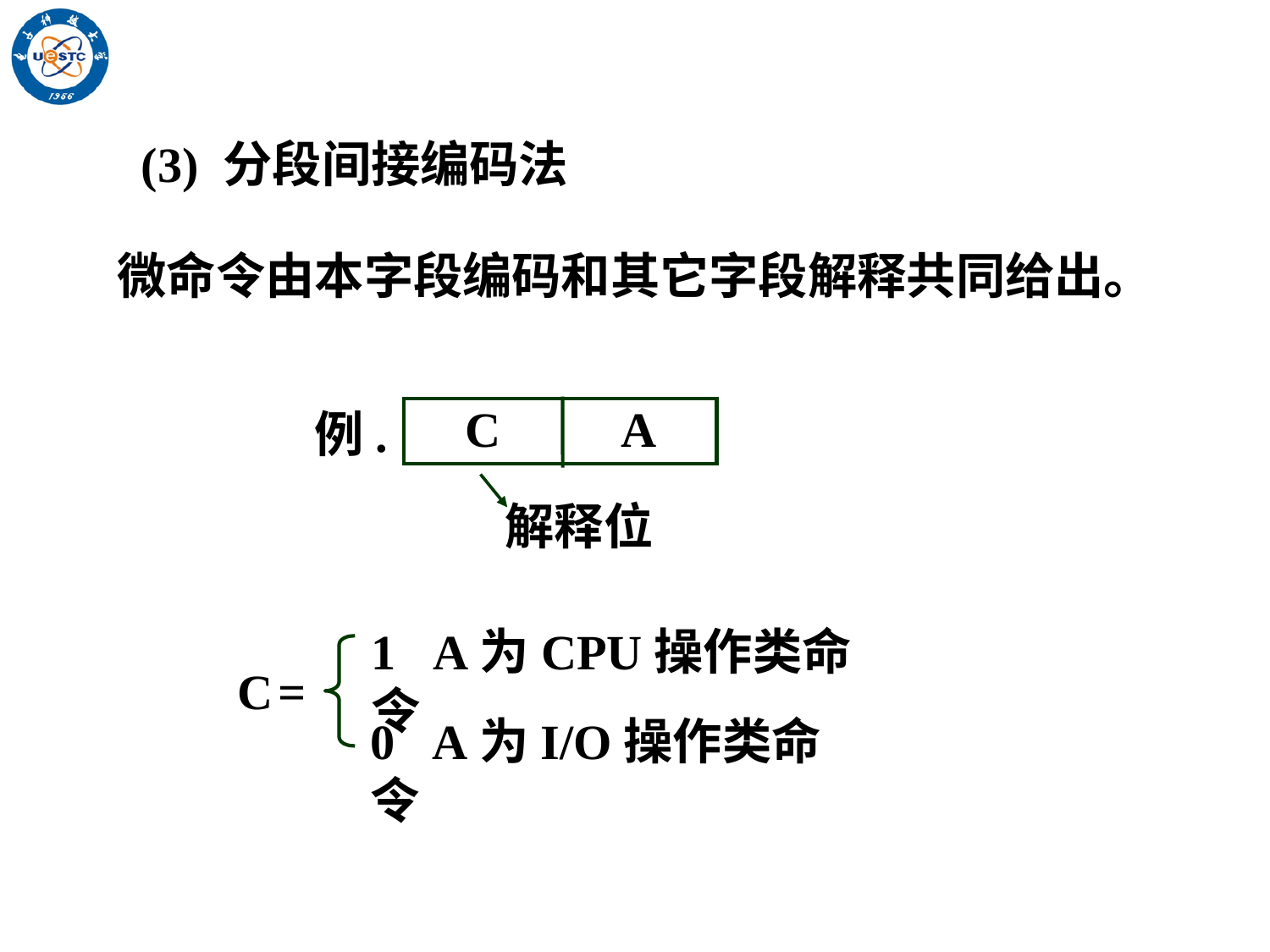

(3) 分段间接编码法
微命令由本字段编码和其它字段解释共同给出。
例.
    C          A

解释位
1   A为CPU操作类命令

C =
0   A为I/O操作类命令